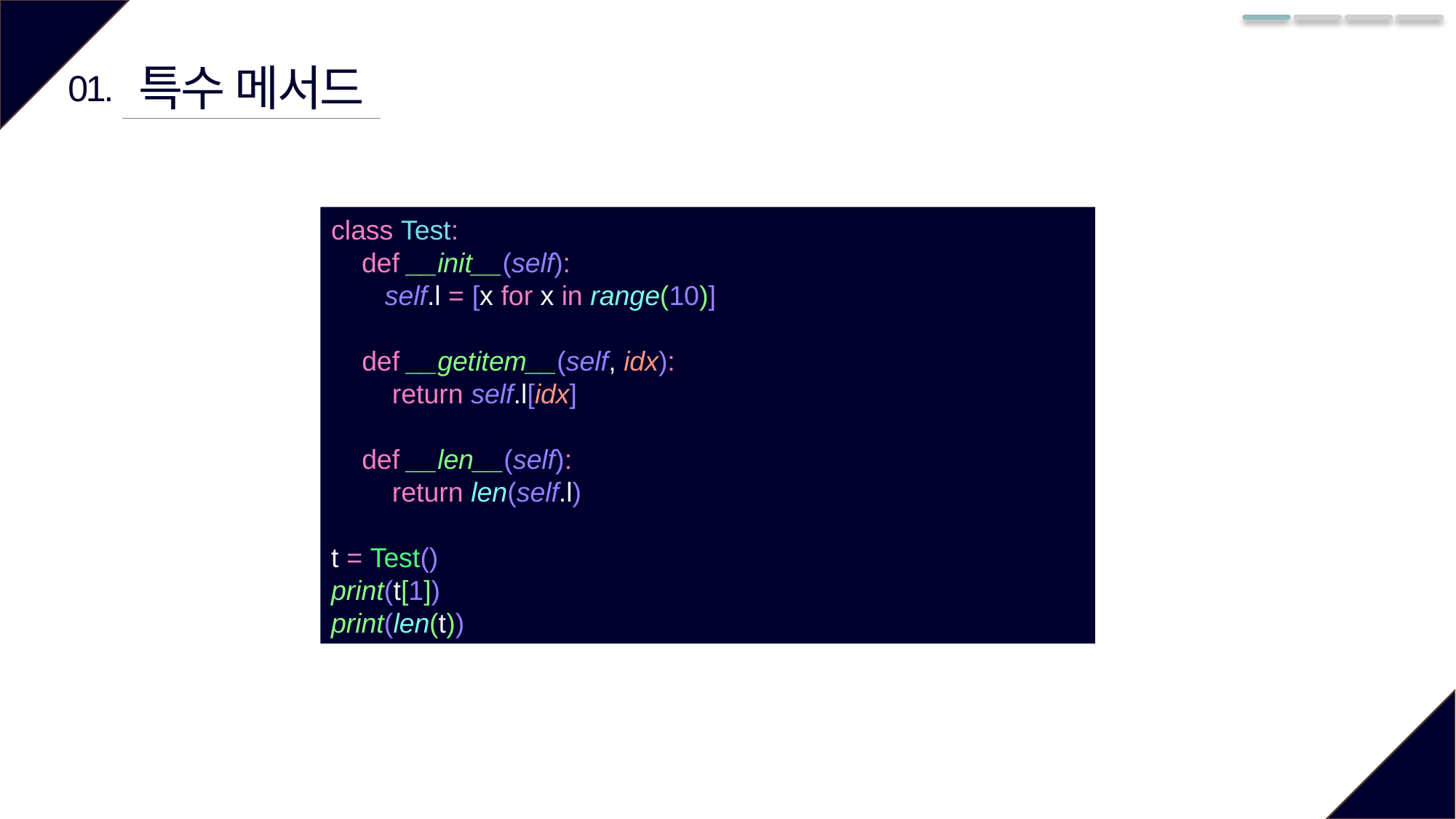

특수 메서드
01.

class Test:
    def __init__(self):
       self.l = [x for x in range(10)]
    def __getitem__(self, idx):
        return self.l[idx]
    def __len__(self):
        return len(self.l)
t = Test()
print(t[1])
print(len(t))